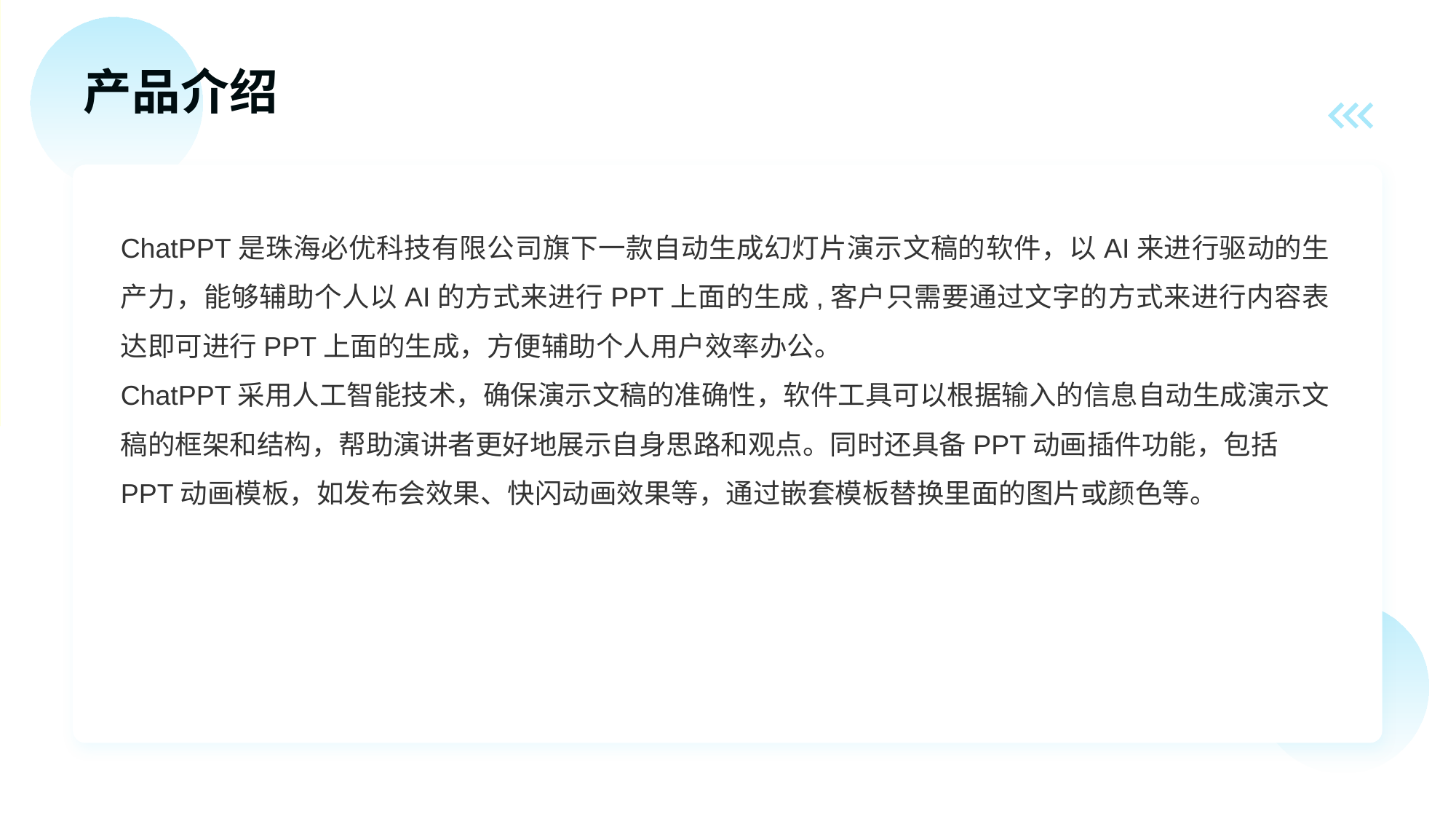

PPT内容页
内容页是演示文稿的主体部分，包含了实际要展示的信息、数据、图表、图片等。
此为说明标签，上传模版请勿粘贴。

产品介绍

ChatPPT是珠海必优科技有限公司旗下一款自动生成幻灯片演示文稿的软件，以AI来进行驱动的生产力，能够辅助个人以AI的方式来进行PPT上面的生成,客户只需要通过文字的方式来进行内容表达即可进行PPT上面的生成，方便辅助个人用户效率办公。
ChatPPT采用人工智能技术，确保演示文稿的准确性，软件工具可以根据输入的信息自动生成演示文稿的框架和结构，帮助演讲者更好地展示自身思路和观点。同时还具备PPT动画插件功能，包括PPT动画模板，如发布会效果、快闪动画效果等，通过嵌套模板替换里面的图片或颜色等。